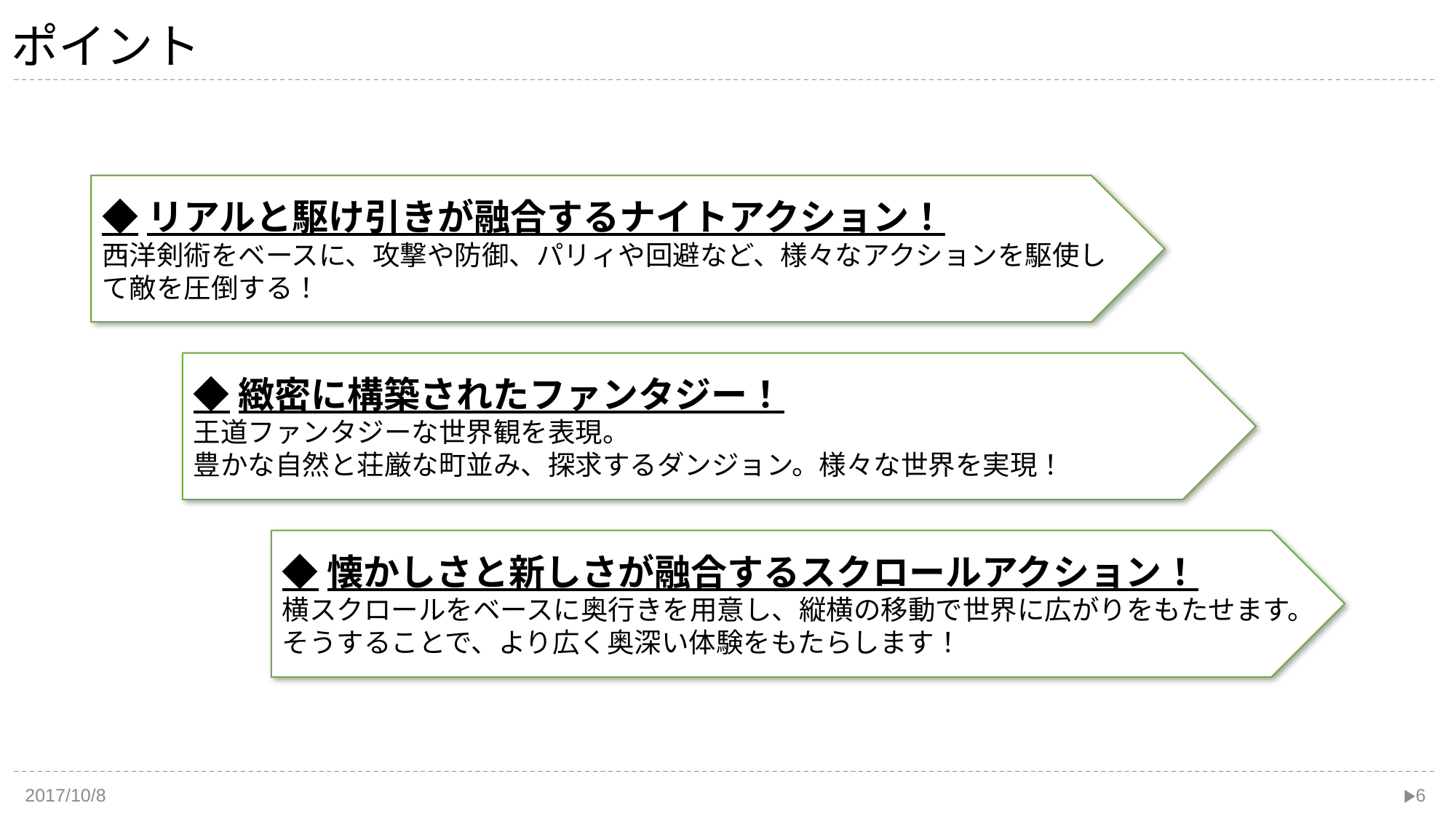

ポイント
◆リアルと駆け引きが融合するナイトアクション！
西洋剣術をベースに、攻撃や防御、パリィや回避など、様々なアクションを駆使して敵を圧倒する！
◆緻密に構築されたファンタジー！
王道ファンタジーな世界観を表現。
豊かな自然と荘厳な町並み、探求するダンジョン。様々な世界を実現！
◆懐かしさと新しさが融合するスクロールアクション！
横スクロールをベースに奥行きを用意し、縦横の移動で世界に広がりをもたせます。そうすることで、より広く奥深い体験をもたらします！
2017/10/8
▶6